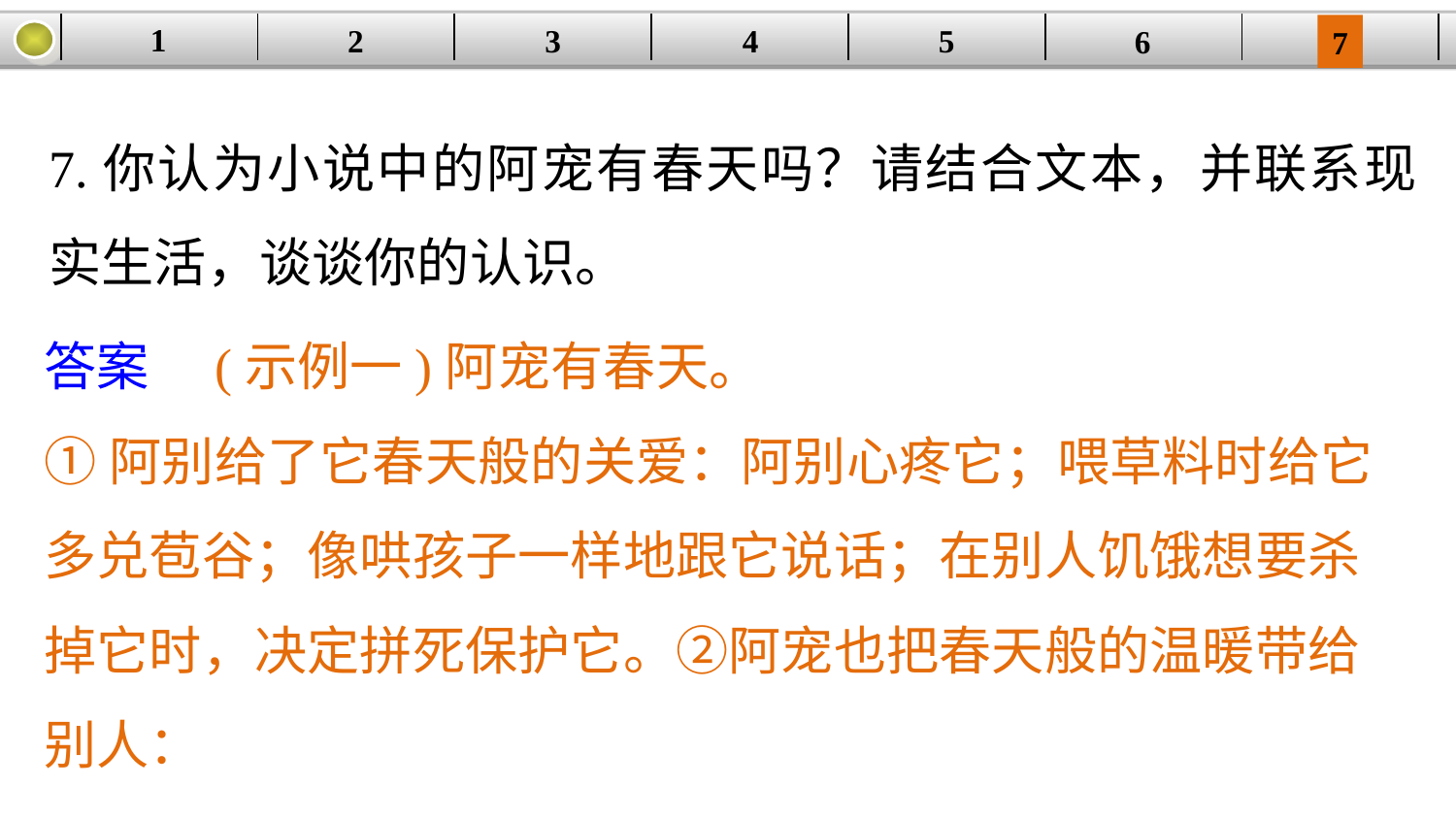

1
5
3
2
|  |  |  |  |  |  |  |
| --- | --- | --- | --- | --- | --- | --- |
4
6
7

7.你认为小说中的阿宠有春天吗？请结合文本，并联系现实生活，谈谈你的认识。
答案　(示例一)阿宠有春天。
①阿别给了它春天般的关爱：阿别心疼它；喂草料时给它多兑苞谷；像哄孩子一样地跟它说话；在别人饥饿想要杀掉它时，决定拼死保护它。②阿宠也把春天般的温暖带给别人：